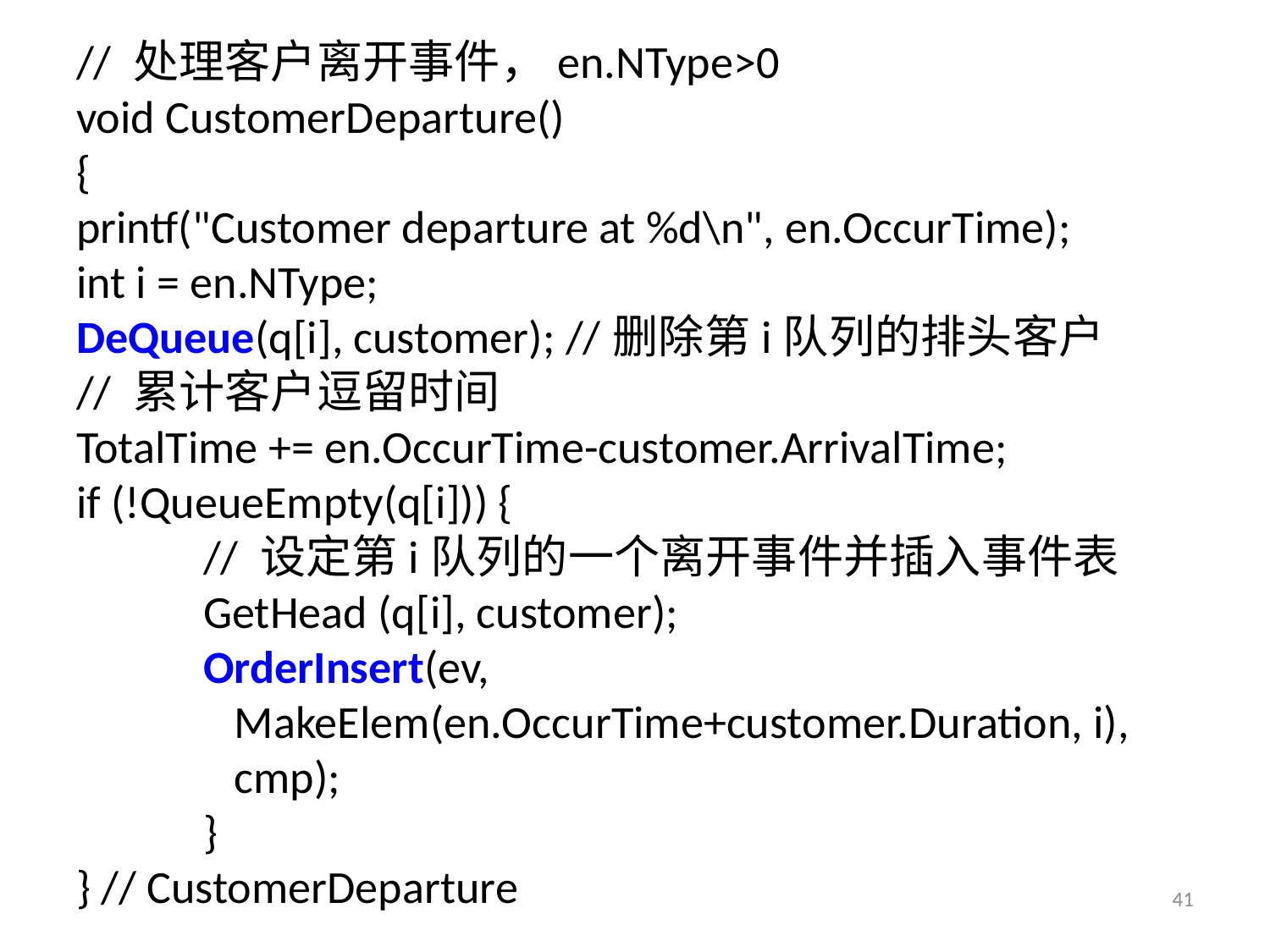

# // 处理客户离开事件，en.NType>0
void CustomerDeparture()
{
printf("Customer departure at %d\n", en.OccurTime);
int i = en.NType;
DeQueue(q[i], customer); //删除第i队列的排头客户
// 累计客户逗留时间
TotalTime += en.OccurTime-customer.ArrivalTime;
if (!QueueEmpty(q[i])) {
	// 设定第i队列的一个离开事件并插入事件表
	GetHead (q[i], customer);
	OrderInsert(ev,
	   MakeElem(en.OccurTime+customer.Duration, i),
	   cmp);
	}
} // CustomerDeparture
41